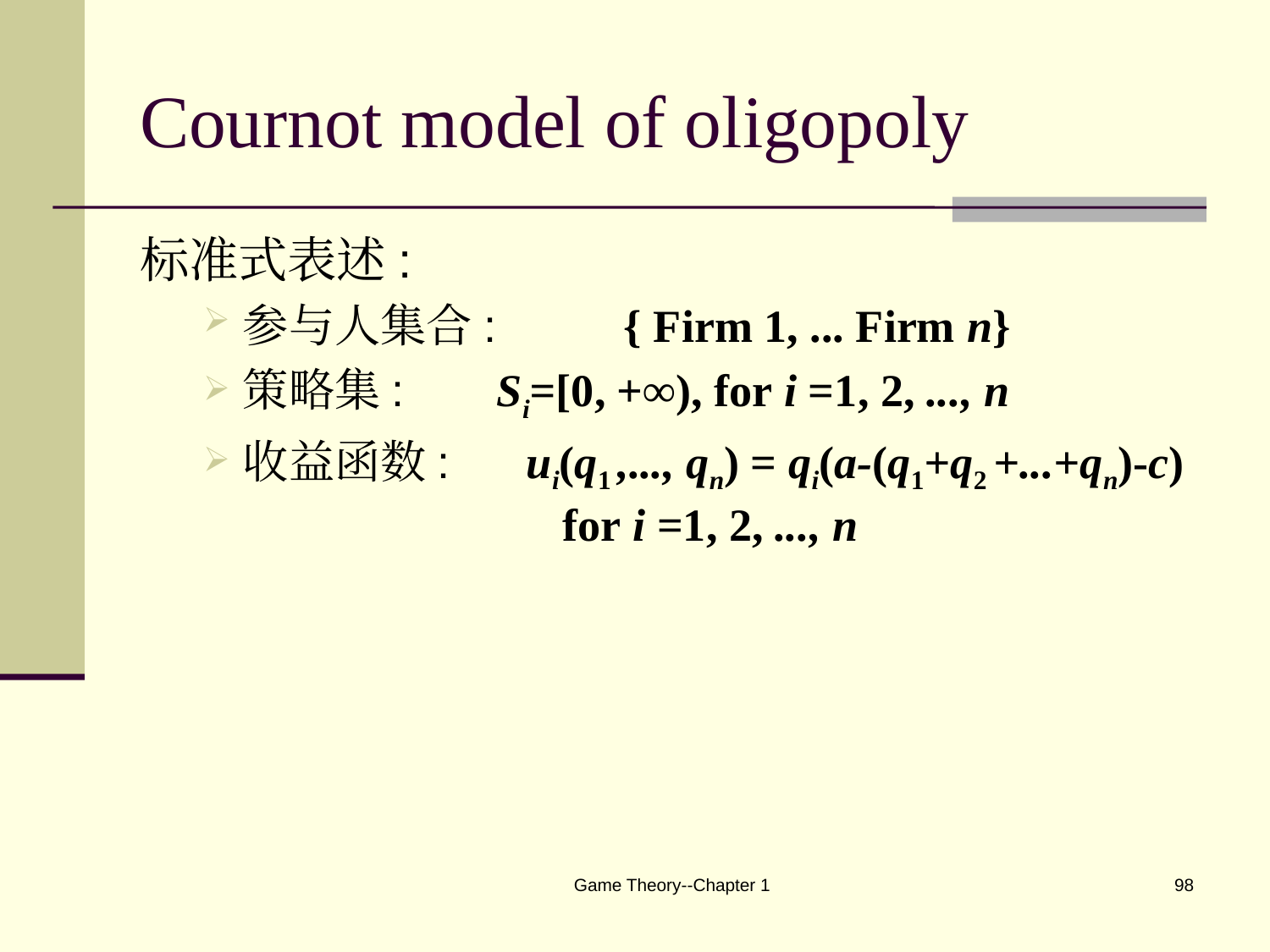

# Cournot model of oligopoly
标准式表述:
参与人集合: 	{ Firm 1, ... Firm n}
策略集: 	Si=[0, +∞), for i =1, 2, ..., n
收益函数:      ui(q1 ,..., qn) = qi(a-(q1+q2 +...+qn)-c)
                            for i =1, 2, ..., n
Game Theory--Chapter 1
98